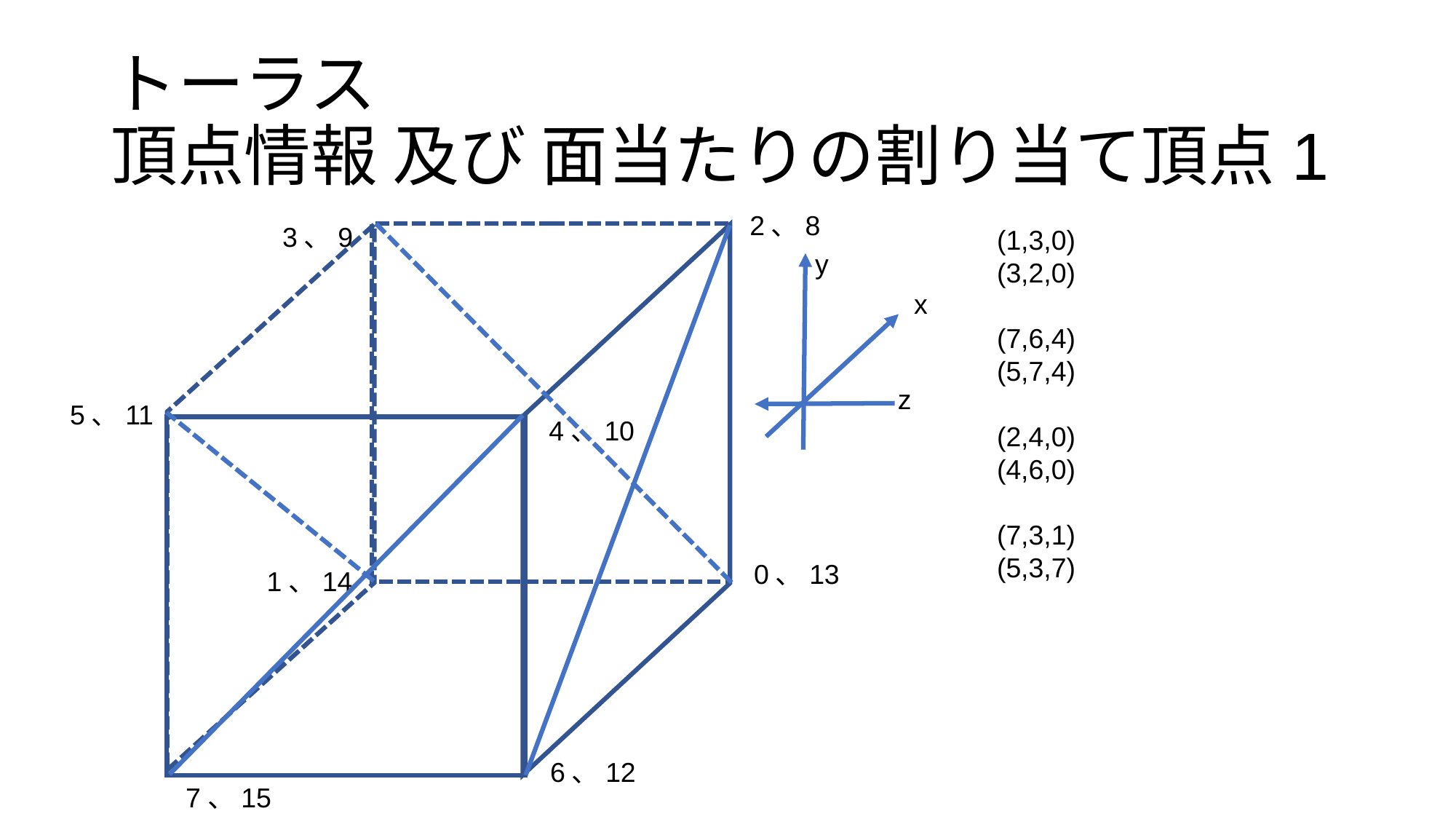

# トーラス 頂点情報 及び 面当たりの割り当て頂点1
2、8
3、9

y
x
z
5、11

4、10

0、13
1、14
6、12
7、15
(1,3,0)
(3,2,0)

(7,6,4)
(5,7,4)

(2,4,0)
(4,6,0)

(7,3,1)
(5,3,7)